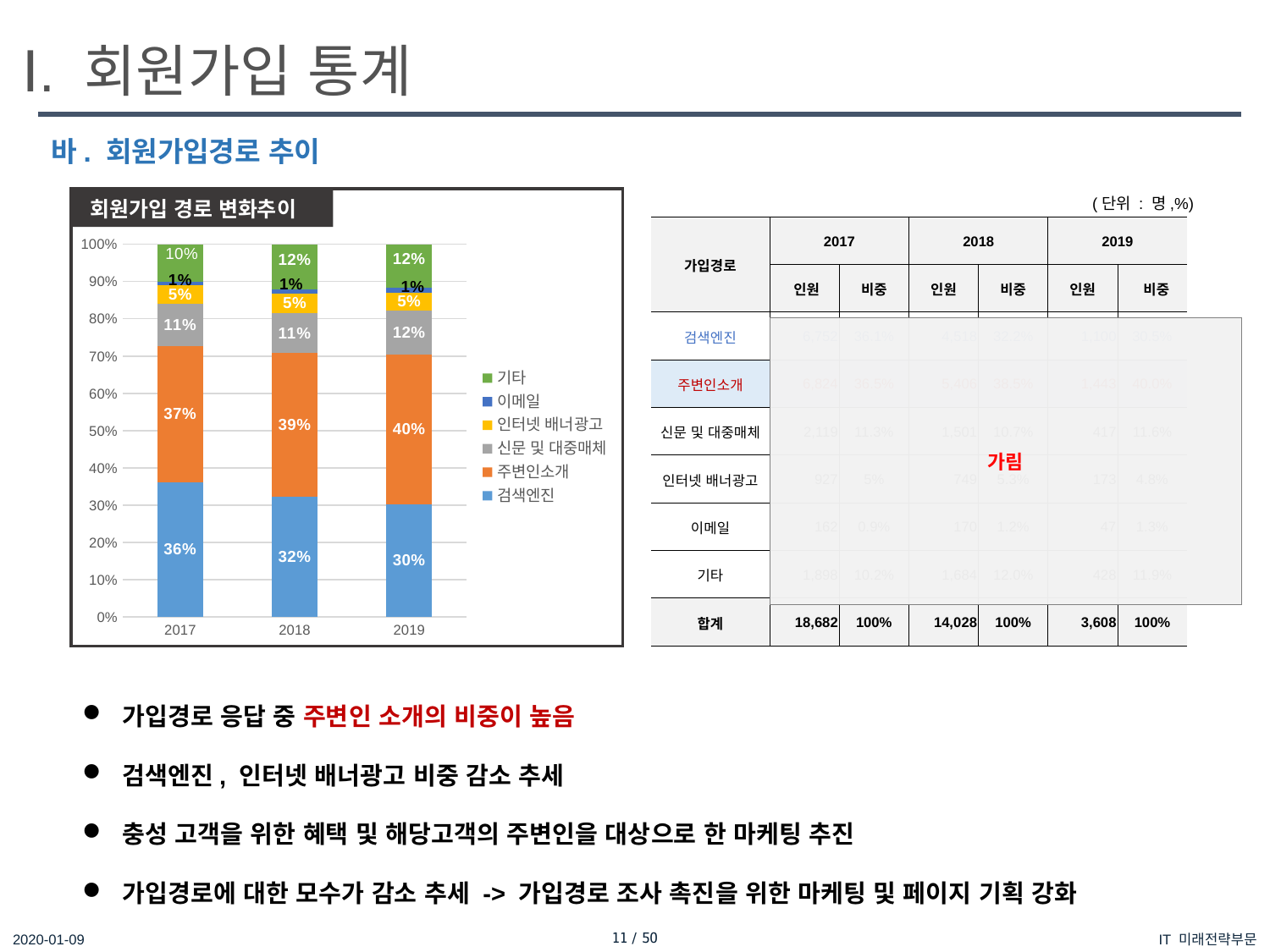

Ⅰ. 회원가입 통계
바. 회원가입경로 추이
(단위 : 명,%)

70대 고객

회원가입 경로 변화추이
| 가입경로 | 2017 |  | 2018 |  | 2019 |  |
| --- | --- | --- | --- | --- | --- | --- |
|  | 인원 | 비중 | 인원 | 비중 | 인원 | 비중 |
| 검색엔진 | 6,752 | 36.1% | 4,518 | 32.2% | 1,100 | 30.5% |
| 주변인소개 | 6,824 | 36.5% | 5,406 | 38.5% | 1,443 | 40.0% |
| 신문 및 대중매체 | 2,119 | 11.3% | 1,501 | 10.7% | 417 | 11.6% |
| 인터넷 배너광고 | 927 | 5% | 749 | 5.3% | 173 | 4.8% |
| 이메일 | 162 | 0.9% | 170 | 1.2% | 47 | 1.3% |
| 기타 | 1,898 | 10.2% | 1,684 | 12.0% | 428 | 11.9% |
| 합계 | 18,682 | 100% | 14,028 | 100% | 3,608 | 100% |

### Chart

| Category | 검색엔진 | 주변인소개 | 신문 및 대중매체 | 인터넷 배너광고 | 이메일 | 기타 |
|---|---|---|---|---|---|---|
| 2017 | 0.3614174071298576 | 0.3652713842201049 | 0.11342468686436141 | 0.04961995503693395 | 0.008671448453056419 | 0.10159511829568568 |
| 2018 | 0.32206532591641707 | 0.3854656967622308 | 0.1069747539580659 | 0.05334474397375553 | 0.01205248894594209 | 0.12009699044358865 |
| 2019 | 0.30234657039711194 | 0.4016245487364621 | 0.11762936221419976 | 0.04753309265944645 | 0.013237063778580024 | 0.11762936221419976 |
가림
가입경로 응답 중 주변인 소개의 비중이 높음
검색엔진, 인터넷 배너광고 비중 감소 추세
충성 고객을 위한 혜택 및 해당고객의 주변인을 대상으로 한 마케팅 추진
가입경로에 대한 모수가 감소 추세 -> 가입경로 조사 촉진을 위한 마케팅 및 페이지 기획 강화
11 / 50
IT 미래전략부문
2020-01-09